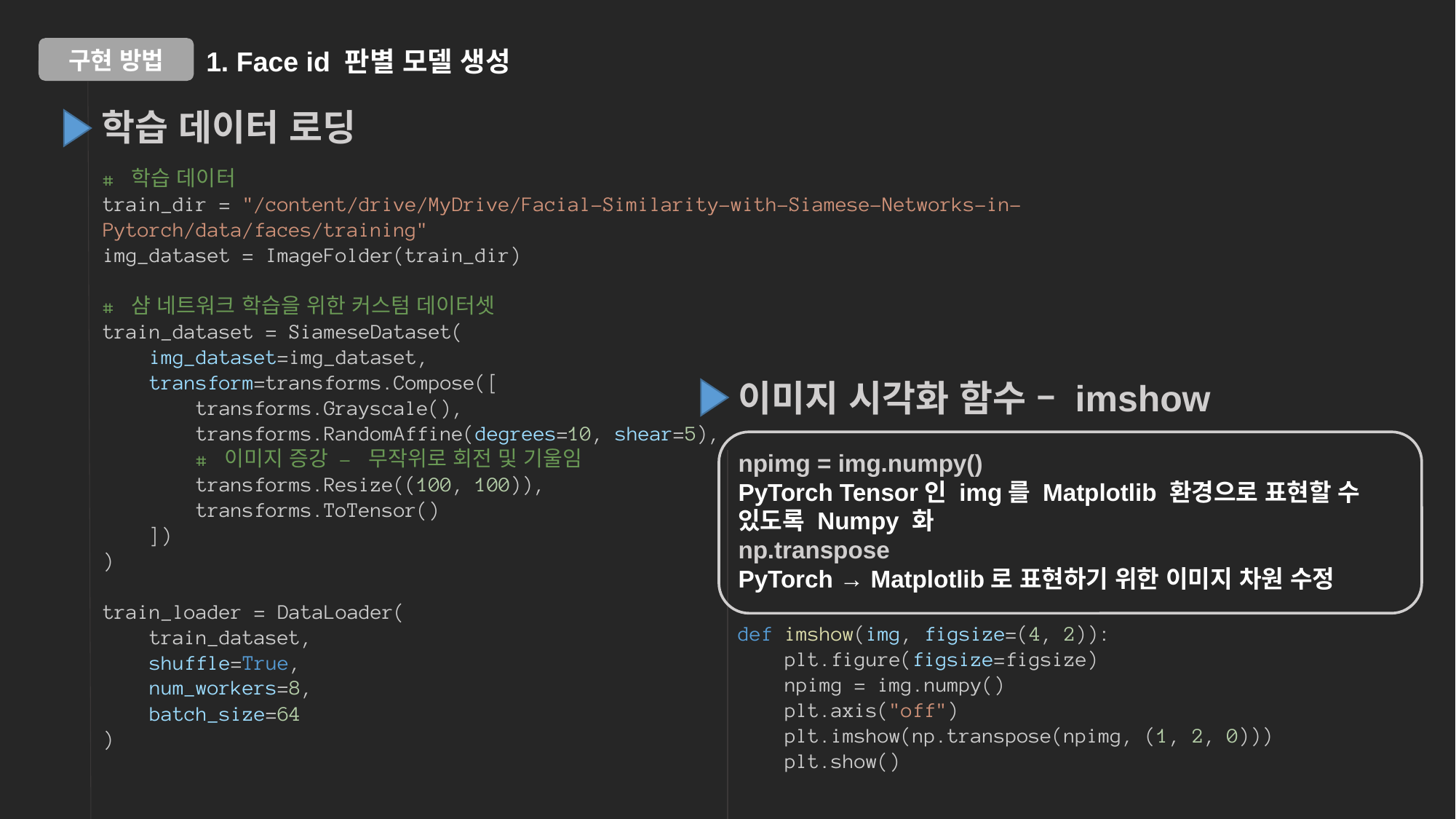

구현 방법
1. Face id 판별 모델 생성
학습 데이터 로딩

# 학습 데이터
train_dir = "/content/drive/MyDrive/Facial-Similarity-with-Siamese-Networks-in-Pytorch/data/faces/training"
img_dataset = ImageFolder(train_dir)
# 샴 네트워크 학습을 위한 커스텀 데이터셋
train_dataset = SiameseDataset(
    img_dataset=img_dataset,
    transform=transforms.Compose([
        transforms.Grayscale(),
        transforms.RandomAffine(degrees=10, shear=5),
        # 이미지 증강 - 무작위로 회전 및 기울임
        transforms.Resize((100, 100)),
        transforms.ToTensor()
    ])
)
train_loader = DataLoader(
    train_dataset,
    shuffle=True,
    num_workers=8,
    batch_size=64
)
이미지 시각화 함수 – imshow

npimg = img.numpy()
PyTorch Tensor인 img를 Matplotlib 환경으로 표현할 수 있도록 Numpy 화
np.transpose
PyTorch → Matplotlib로 표현하기 위한 이미지 차원 수정
def imshow(img, figsize=(4, 2)):
    plt.figure(figsize=figsize)
    npimg = img.numpy()
    plt.axis("off")
    plt.imshow(np.transpose(npimg, (1, 2, 0)))
    plt.show()